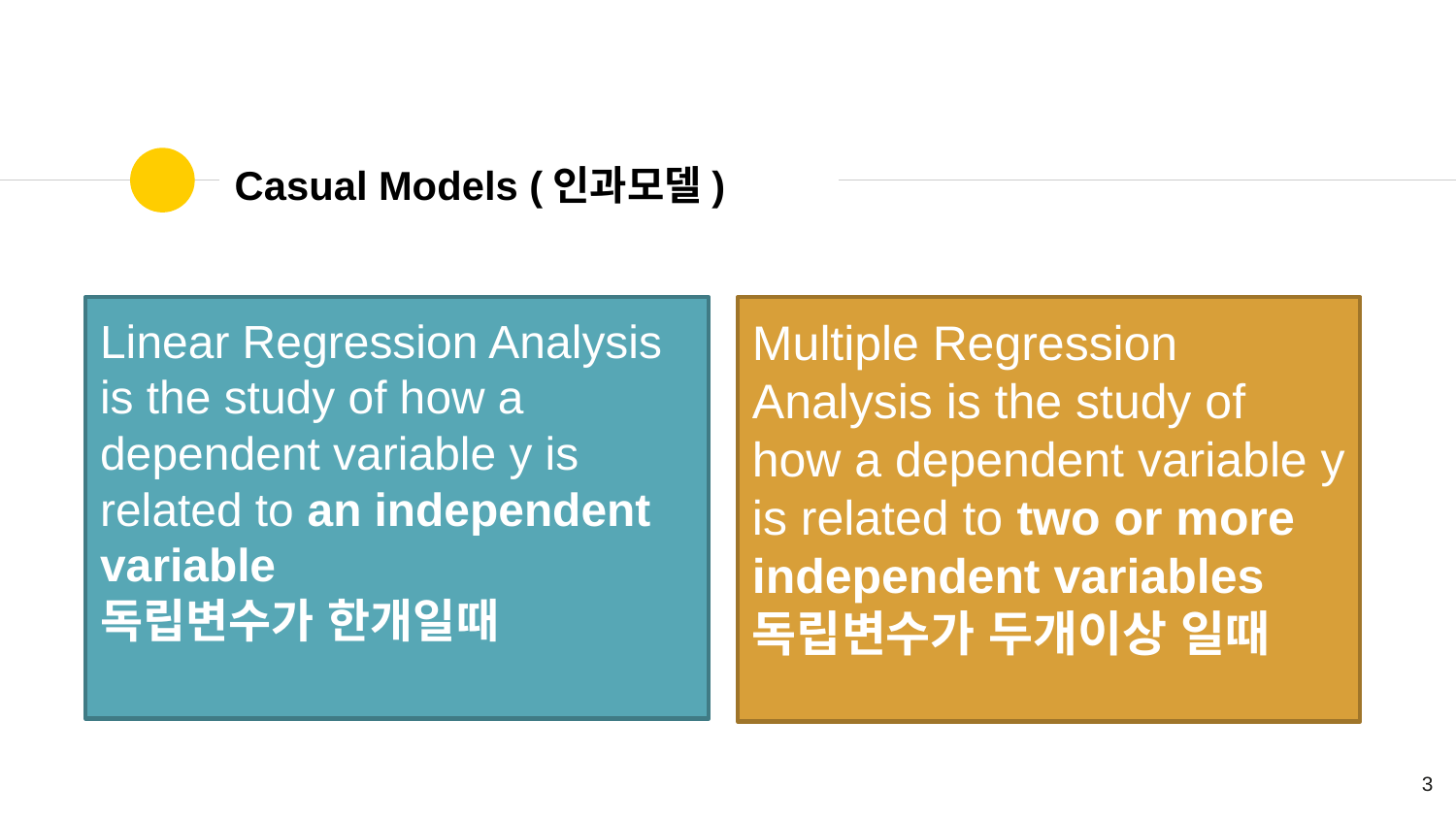

# Casual Models (인과모델)

Linear Regression Analysis is the study of how a dependent variable y is related to an independent variable
독립변수가 한개일때

Multiple Regression Analysis is the study of how a dependent variable y is related to two or more independent variables
독립변수가 두개이상 일때

3